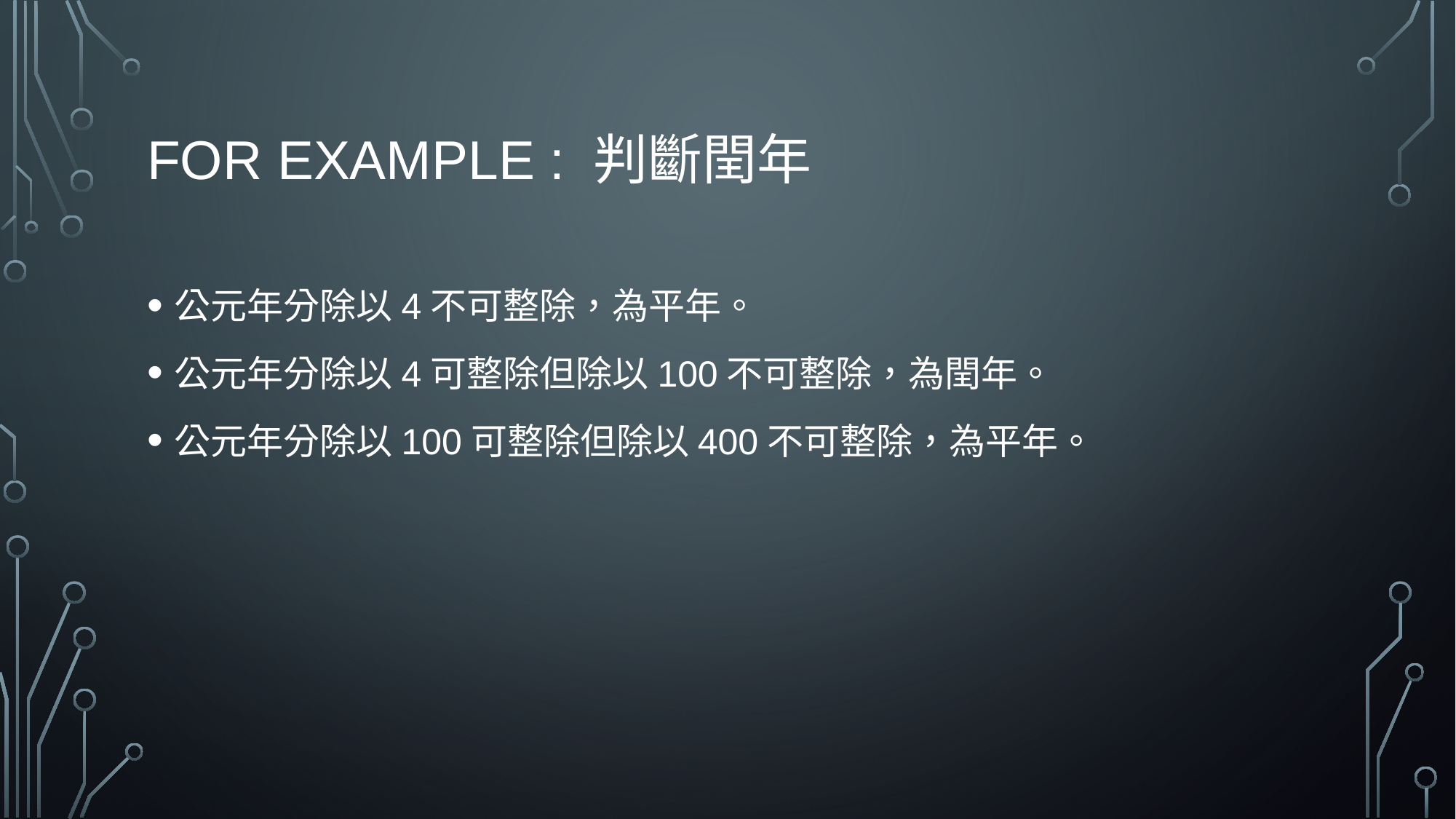

# For example : 判斷閏年
公元年分除以4不可整除，為平年。
公元年分除以4可整除但除以100不可整除，為閏年。
公元年分除以100可整除但除以400不可整除，為平年。